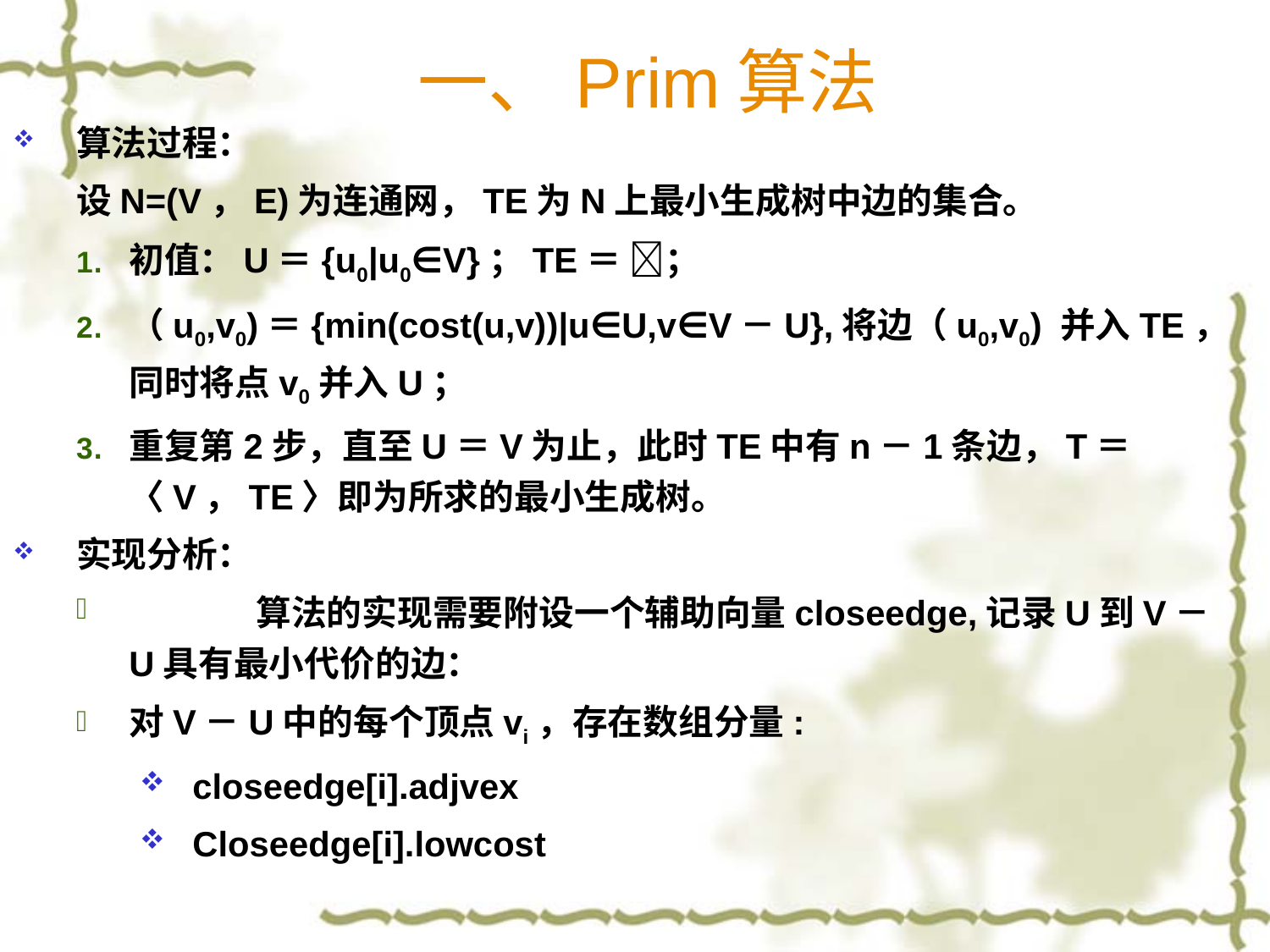

# 一、Prim算法
算法过程：
设N=(V，E)为连通网，TE为N上最小生成树中边的集合。
初值：U＝{u0|u0∈V}；TE＝ φ；
（u0,v0)＝{min(cost(u,v))|u∈U,v∈V－U},将边（u0,v0) 并入TE，同时将点v0并入U；
重复第2步，直至U＝V为止，此时TE中有n－1条边，T＝〈V，TE〉即为所求的最小生成树。
实现分析：
	算法的实现需要附设一个辅助向量closeedge,记录U到V－U具有最小代价的边：
对V－U中的每个顶点vi，存在数组分量:
closeedge[i].adjvex
Closeedge[i].lowcost